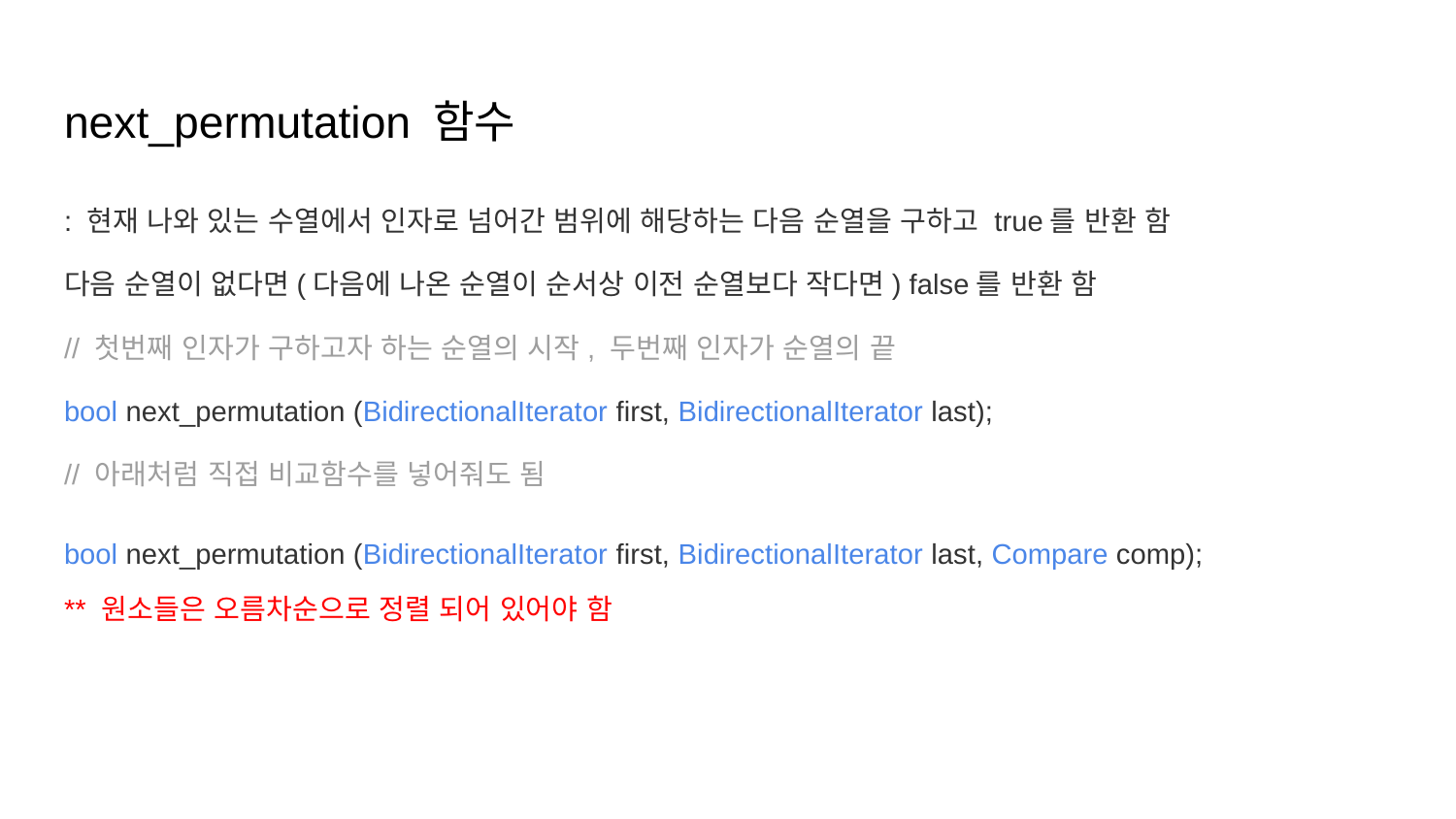

# next_permutation 함수
: 현재 나와 있는 수열에서 인자로 넘어간 범위에 해당하는 다음 순열을 구하고 true를 반환 함
다음 순열이 없다면(다음에 나온 순열이 순서상 이전 순열보다 작다면) false를 반환 함
// 첫번째 인자가 구하고자 하는 순열의 시작, 두번째 인자가 순열의 끝
bool next_permutation (BidirectionalIterator first, BidirectionalIterator last);
// 아래처럼 직접 비교함수를 넣어줘도 됨
bool next_permutation (BidirectionalIterator first, BidirectionalIterator last, Compare comp);
** 원소들은 오름차순으로 정렬 되어 있어야 함